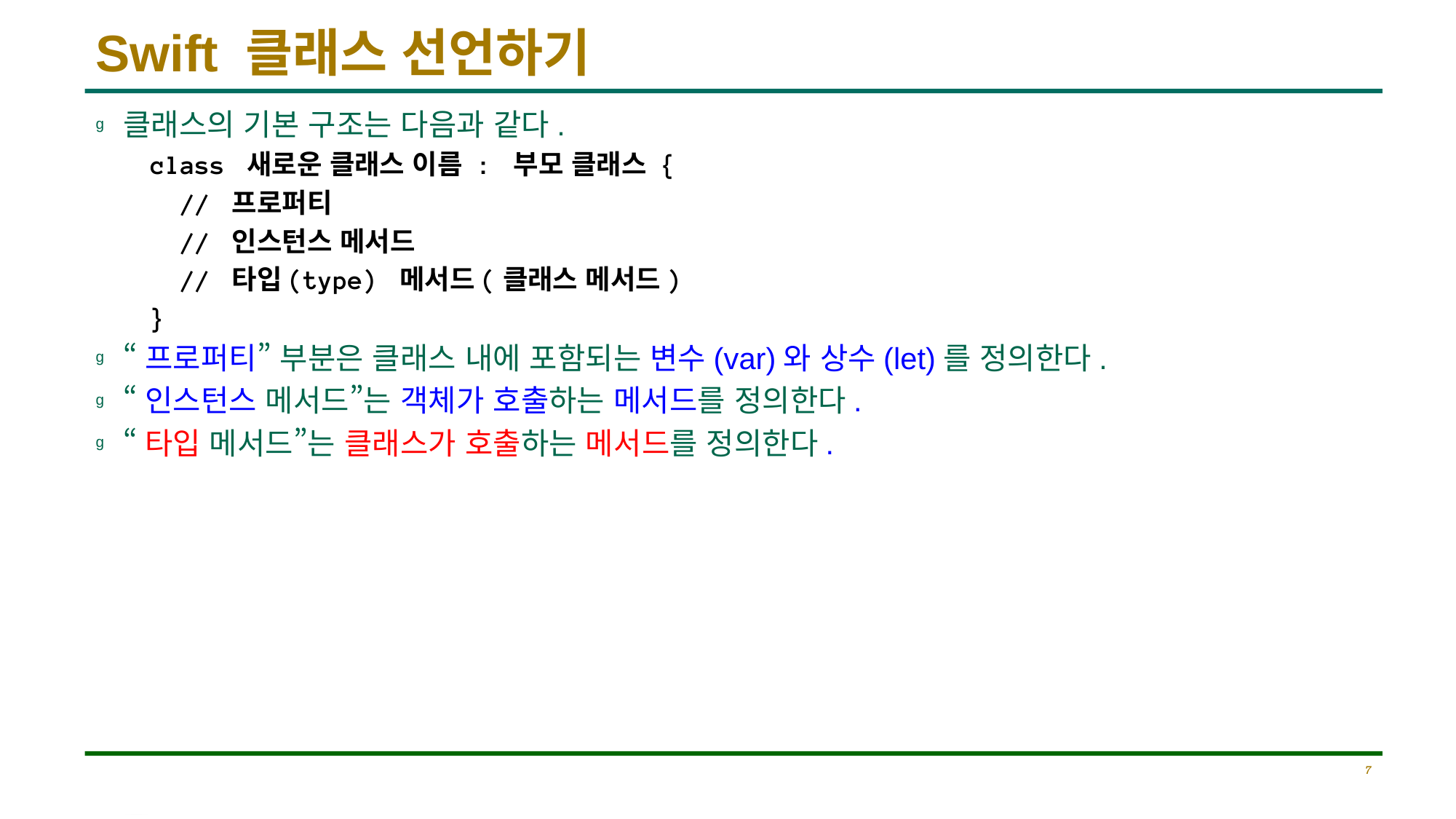

# Swift 클래스 선언하기
클래스의 기본 구조는 다음과 같다.
class 새로운 클래스 이름 : 부모 클래스 {
  // 프로퍼티
  // 인스턴스 메서드
  // 타입(type) 메서드(클래스 메서드)
}
“프로퍼티” 부분은 클래스 내에 포함되는 변수(var)와 상수(let)를 정의한다.
“인스턴스 메서드”는 객체가 호출하는 메서드를 정의한다.
“타입 메서드”는 클래스가 호출하는 메서드를 정의한다.